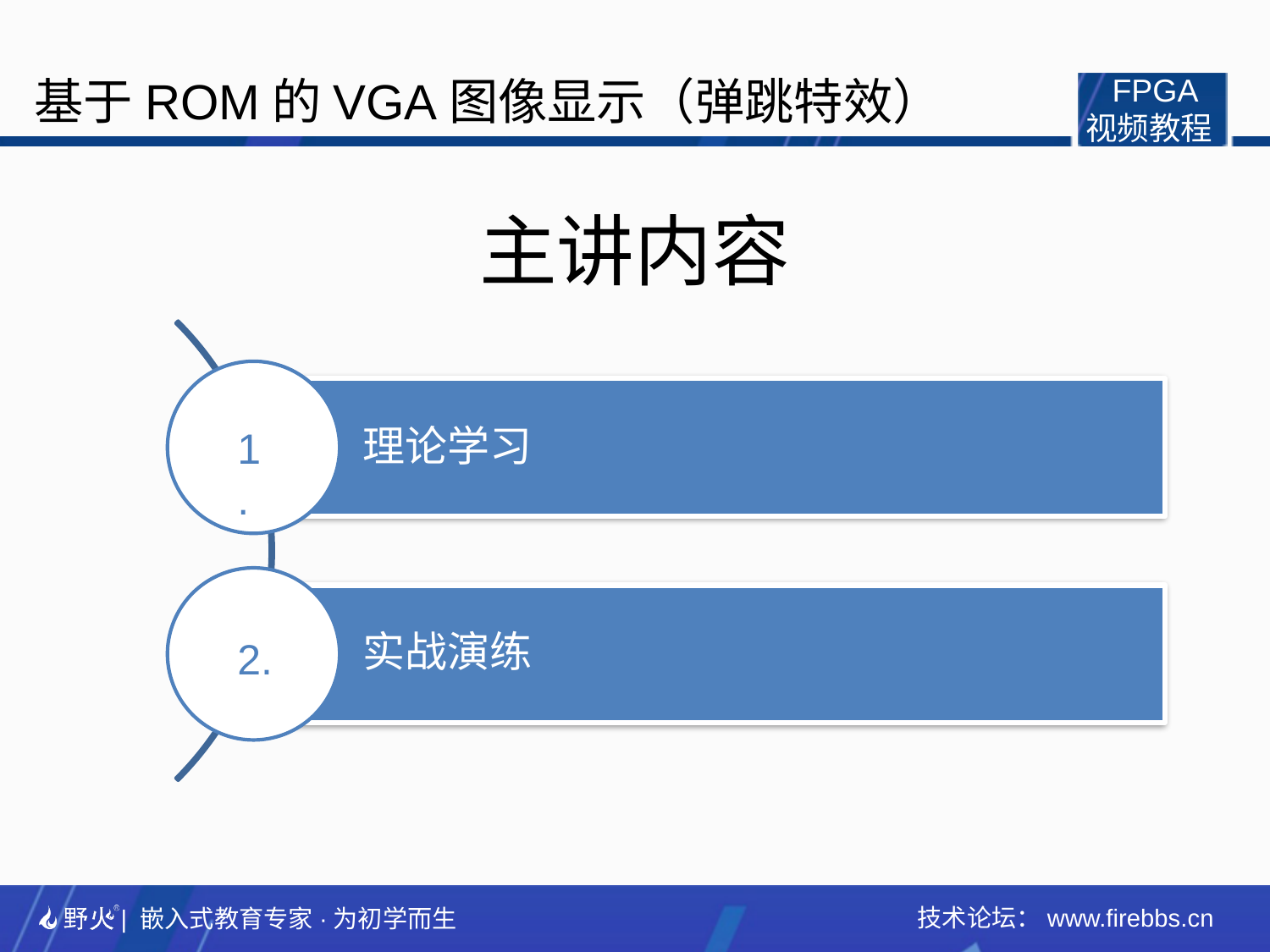

基于ROM的VGA图像显示（弹跳特效）
   FPGA
视频教程
主讲内容
理论学习
实战演练
1.
2.